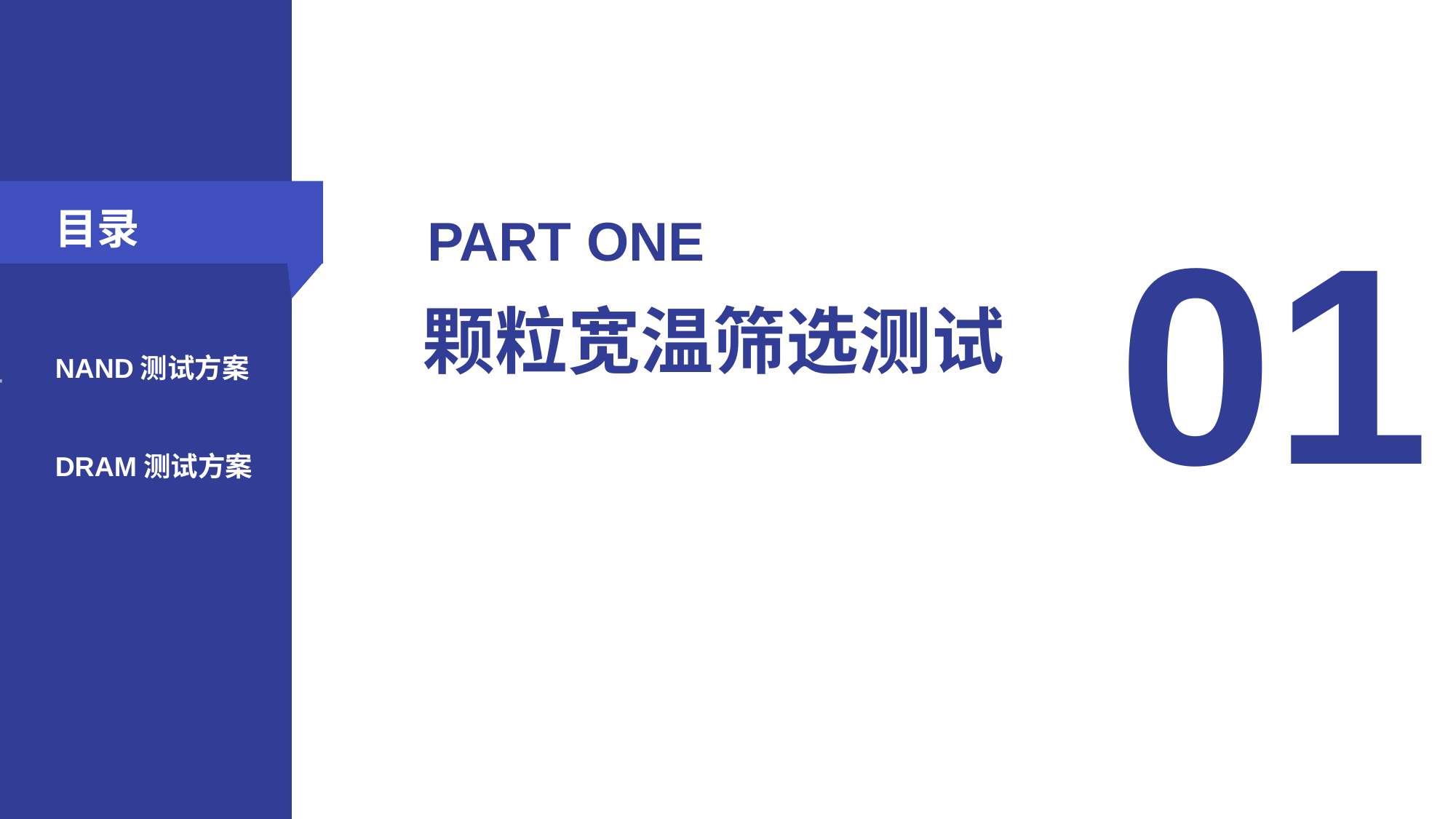

过渡页设计：
01

目录
PART ONE
框选标题：微软雅黑 28号-----

颗粒宽温筛选测试
NAND测试方案
待选标题：微软雅黑 20号-----
DRAM测试方案